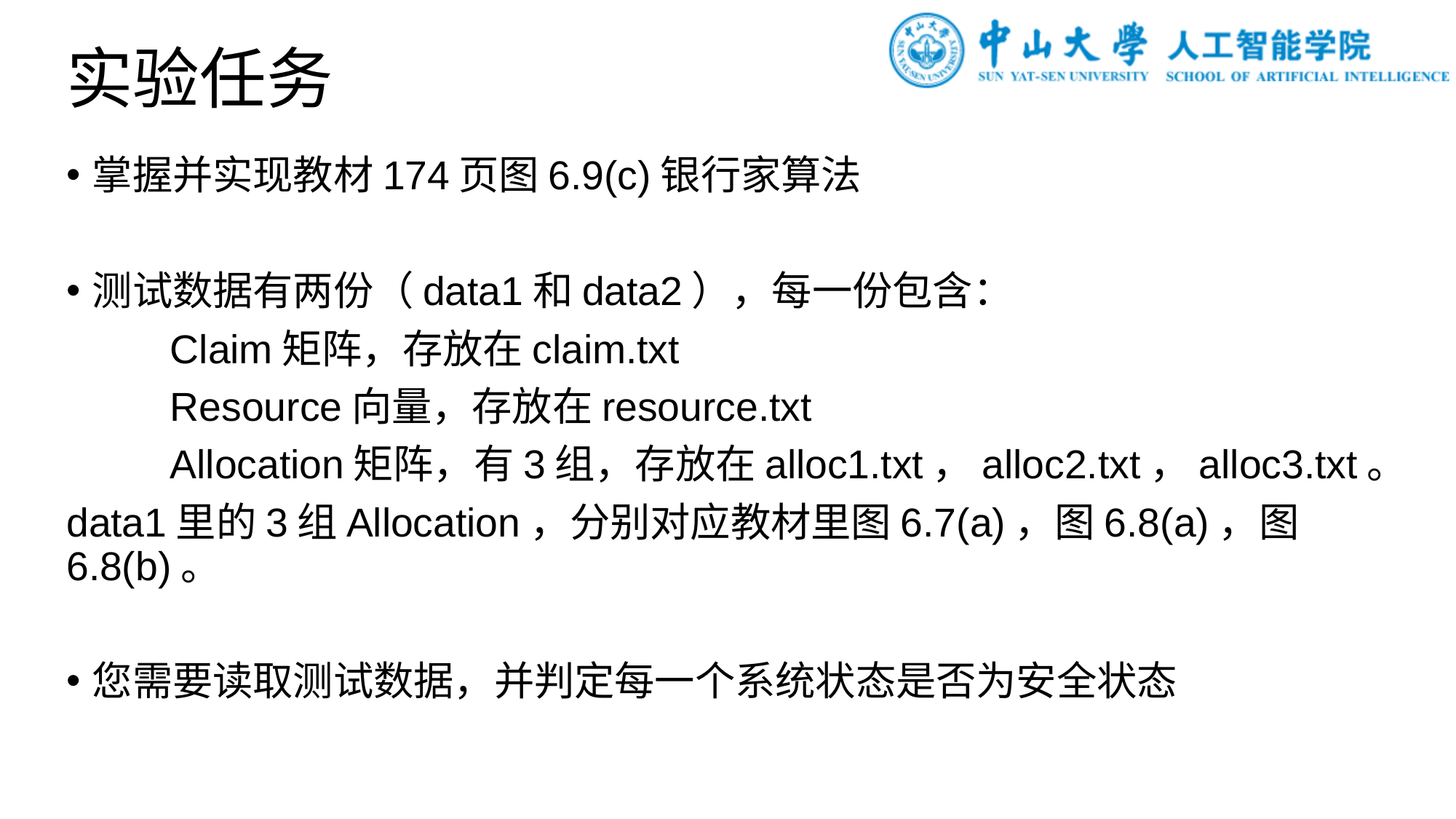

# 实验任务
掌握并实现教材174页图6.9(c)银行家算法

测试数据有两份（data1和data2），每一份包含：
	Claim矩阵，存放在claim.txt
	Resource向量，存放在resource.txt
	Allocation矩阵，有3组，存放在alloc1.txt，alloc2.txt，alloc3.txt。
data1里的3组Allocation，分别对应教材里图6.7(a)，图6.8(a)，图6.8(b)。

您需要读取测试数据，并判定每一个系统状态是否为安全状态